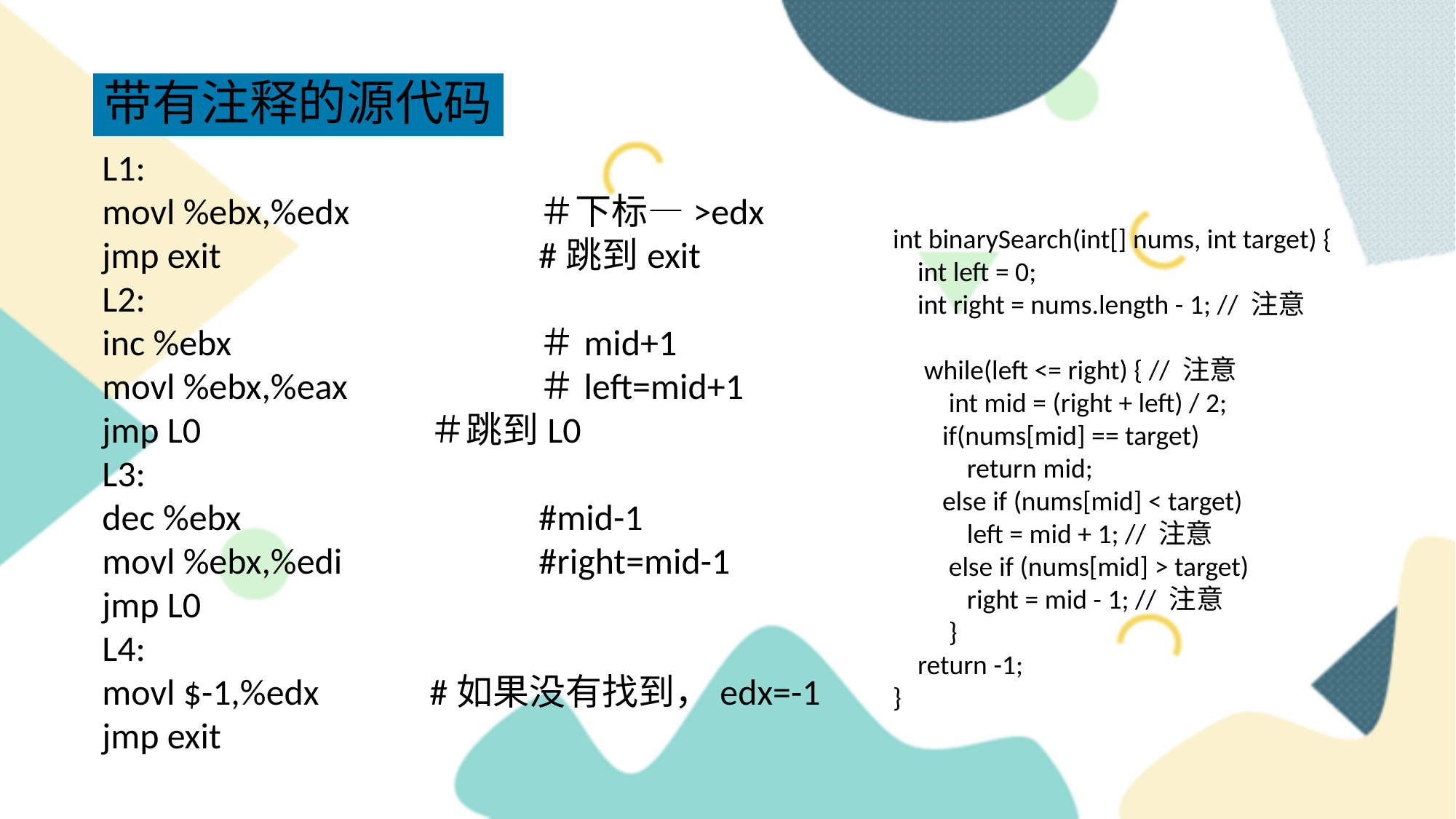

带有注释的源代码
L1:
movl %ebx,%edx		＃下标—>edx
jmp exit			#跳到exit
L2:
inc %ebx			＃mid+1
movl %ebx,%eax		＃left=mid+1
jmp L0			＃跳到L0
L3:
dec %ebx			#mid-1
movl %ebx,%edi		#right=mid-1
jmp L0
L4:
movl $-1,%edx		#如果没有找到，edx=-1
jmp exit
int binarySearch(int[] nums, int target) {
    int left = 0; 
    int right = nums.length - 1; // 注意
    while(left <= right) { // 注意
        int mid = (right + left) / 2;
        if(nums[mid] == target)
            return mid; 
        else if (nums[mid] < target)
            left = mid + 1; // 注意
        else if (nums[mid] > target)
            right = mid - 1; // 注意
        }
    return -1;
}